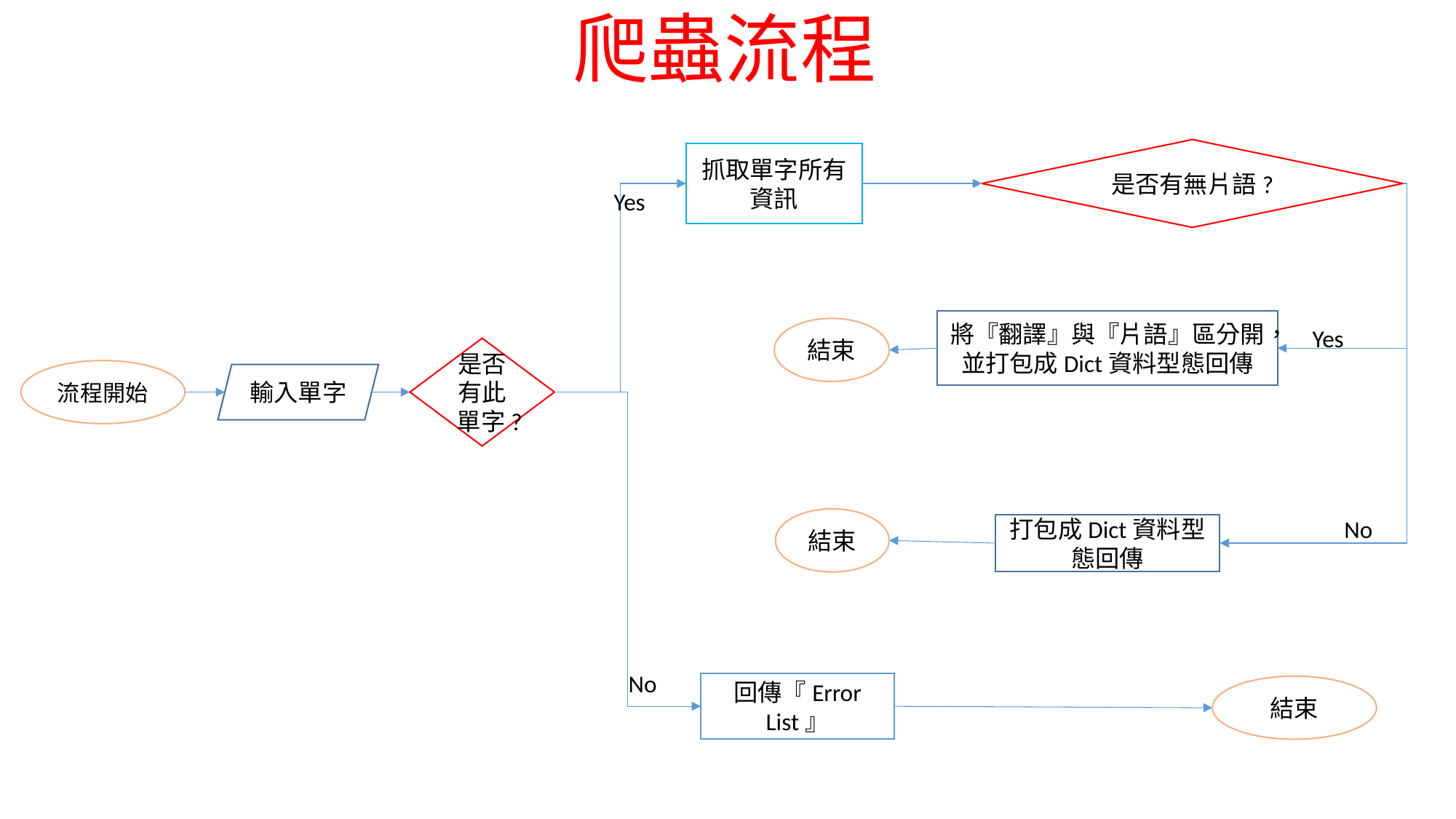

爬蟲流程
是否有無片語?
抓取單字所有資訊
Yes
將『翻譯』與『片語』區分開，並打包成Dict資料型態回傳
Yes
結束
是否有此單字?
流程開始
輸入單字
結束
No
打包成Dict資料型態回傳
No
回傳『Error List』
結束